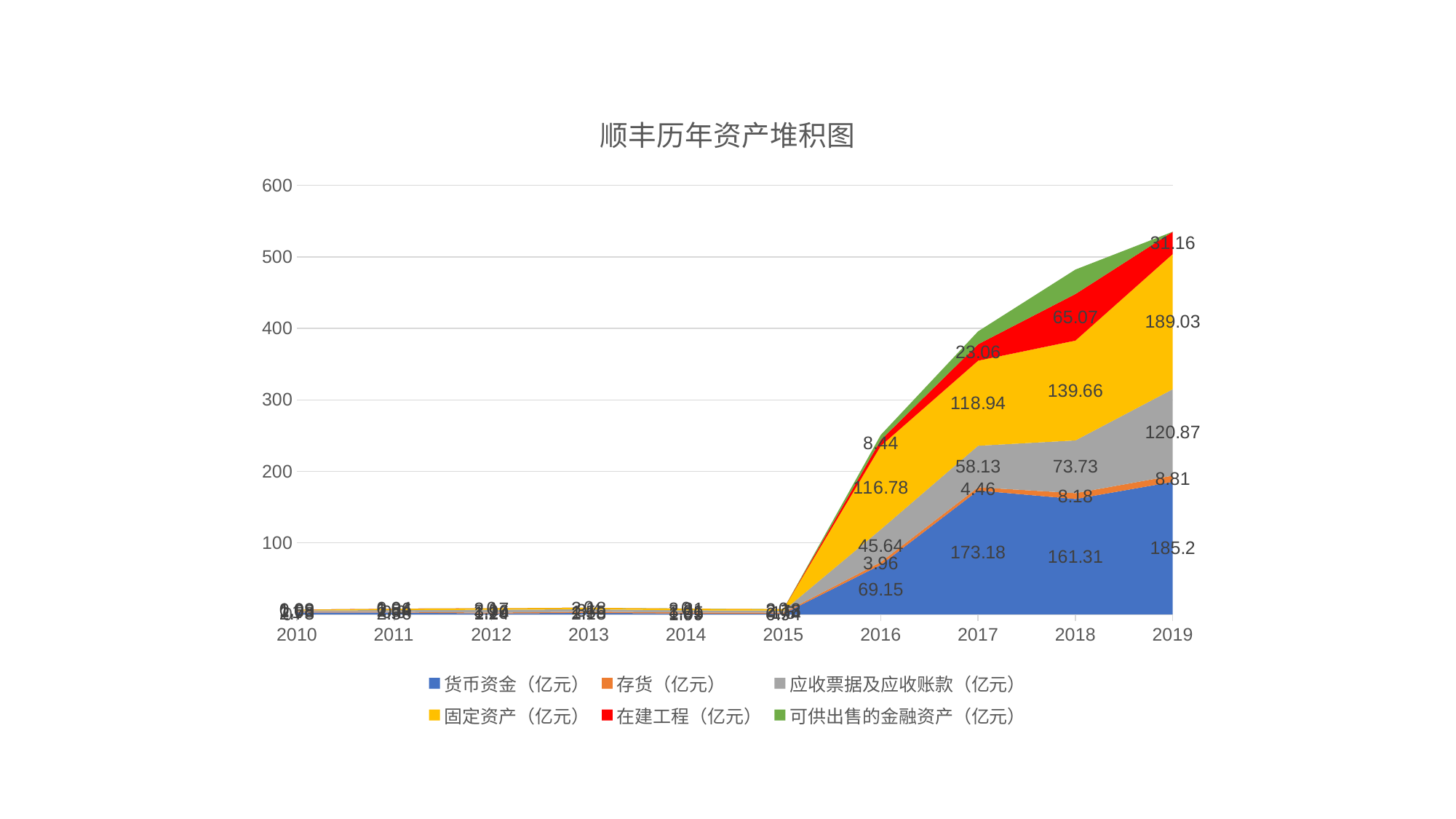

### Chart: 顺丰历年资产堆积图

| Category | 货币资金（亿元） | 存货（亿元） | 应收票据及应收账款（亿元） | 固定资产（亿元） | 在建工程（亿元） | 可供出售的金融资产（亿元） |
|---|---|---|---|---|---|---|
| 2010 | 2.73 | 1.0 | 1.68 | 1.09 | 0.08 | 0.0 |
| 2011 | 2.56 | 0.9 | 2.54 | 1.86 | 0.04 | 0.0 |
| 2012 | 1.24 | 1.19 | 3.96 | 2.17 | 0.0 | 0.0 |
| 2013 | 2.18 | 1.55 | 3.4 | 2.18 | 0.0 | 0.0 |
| 2014 | 1.09 | 1.55 | 3.01 | 2.31 | 0.0 | 0.1 |
| 2015 | 0.94 | 1.5 | 2.73 | 2.18 | 0.0 | 0.1 |
| 2016 | 69.15 | 3.96 | 45.64 | 116.78 | 8.44 | 6.96 |
| 2017 | 173.18 | 4.46 | 58.13 | 118.94 | 23.06 | 18.03 |
| 2018 | 161.31 | 8.18 | 73.73 | 139.66 | 65.07 | 34.23 |
| 2019 | 185.2 | 8.81 | 120.87 | 189.03 | 31.16 | 0.0 |